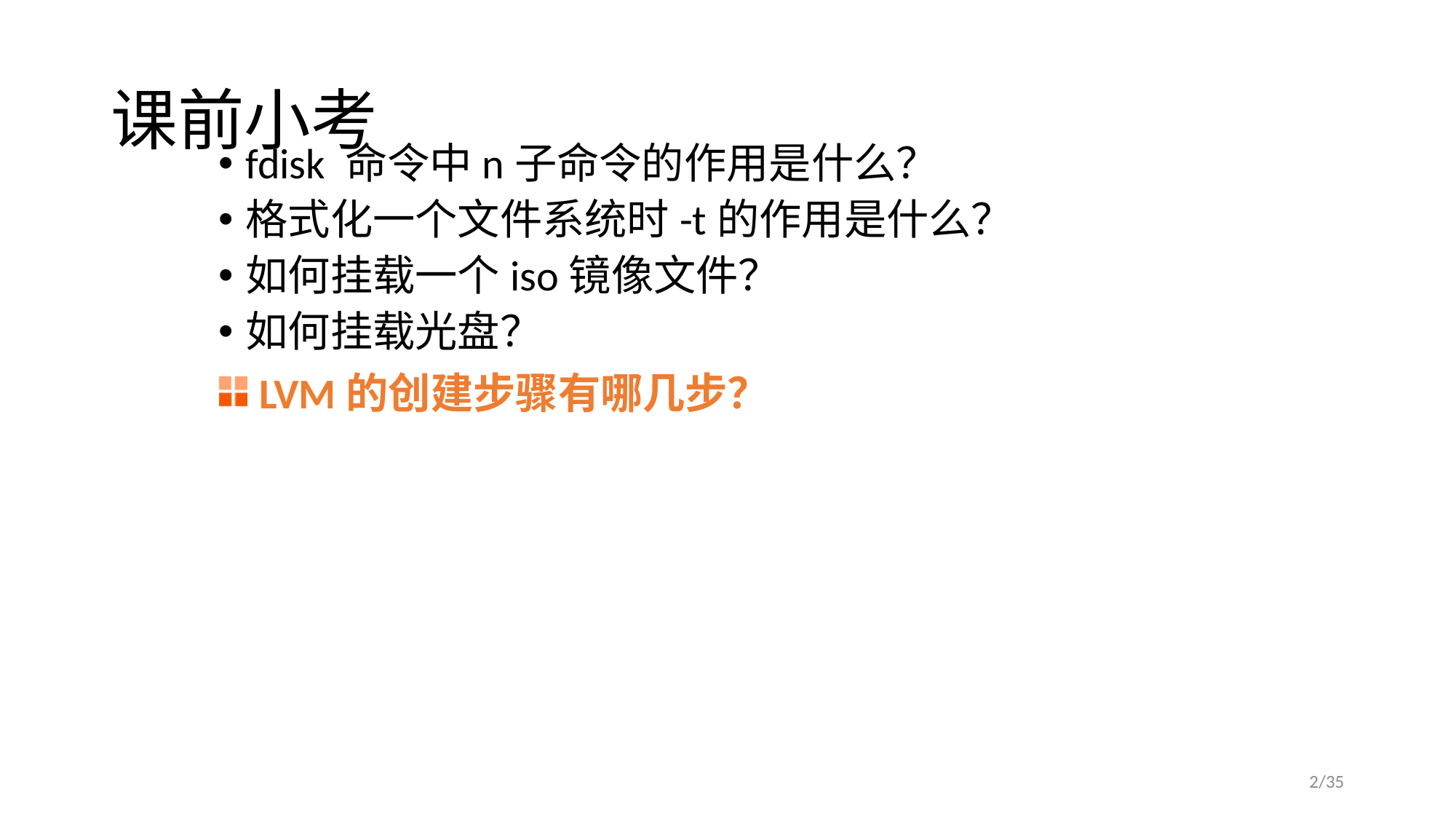

# 课前小考
fdisk 命令中n子命令的作用是什么？
格式化一个文件系统时-t的作用是什么？
如何挂载一个iso镜像文件？
如何挂载光盘？
LVM的创建步骤有哪几步？

2/35